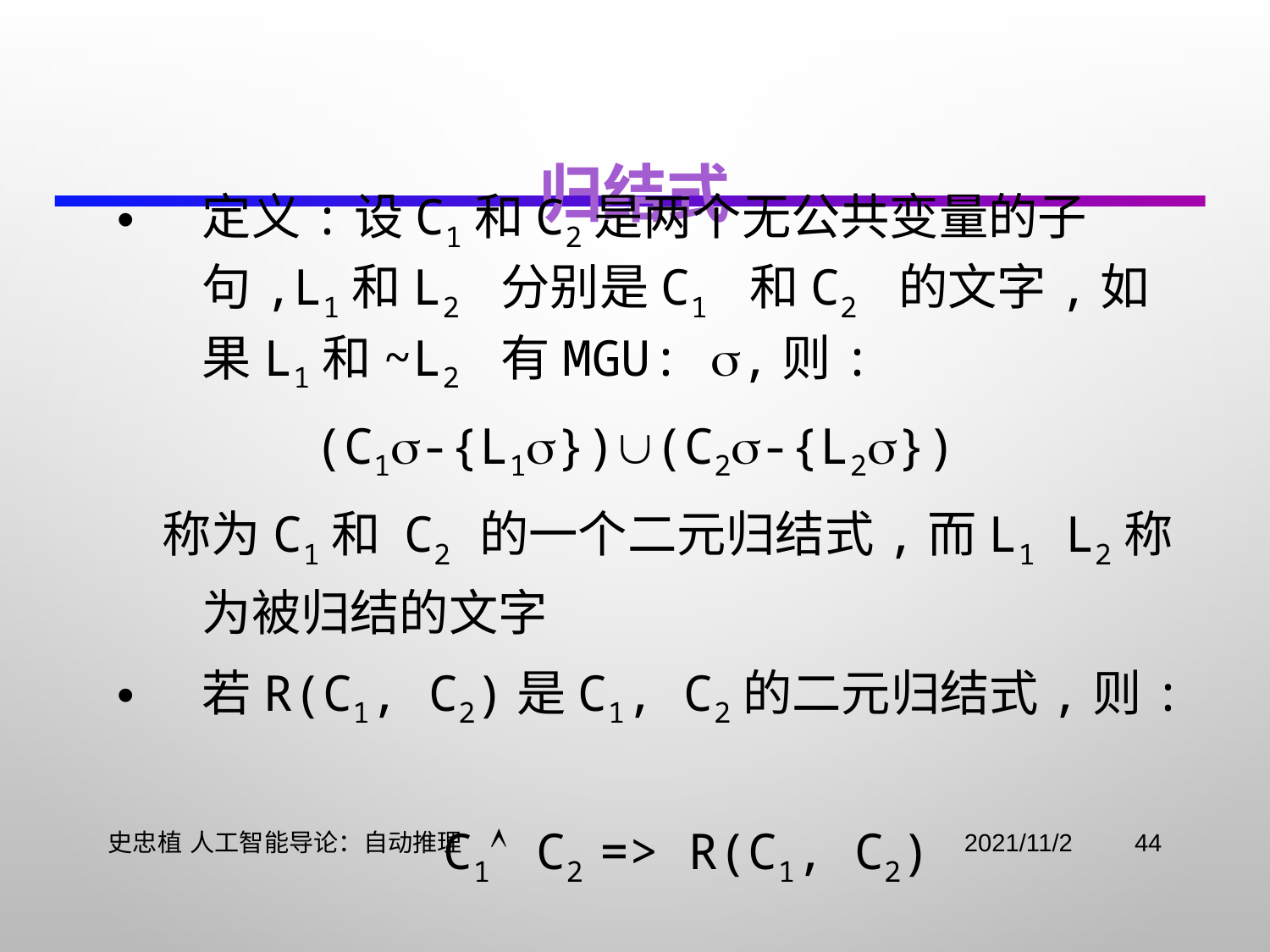

# 归结式
定义:设C1和C2是两个无公共变量的子句,L1和L2 分别是C1 和C2 的文字,如果L1和~L2 有mgu: σ,则:
(C1σ-{L1σ})∪(C2σ-{L2σ})
   称为C1和 C2 的一个二元归结式,而L1 L2称为被归结的文字
若R(C1, C2)是C1, C2的二元归结式,则:
           C1∧ C2 => R(C1, C2)
史忠植 人工智能导论：自动推理
2021/11/2
44